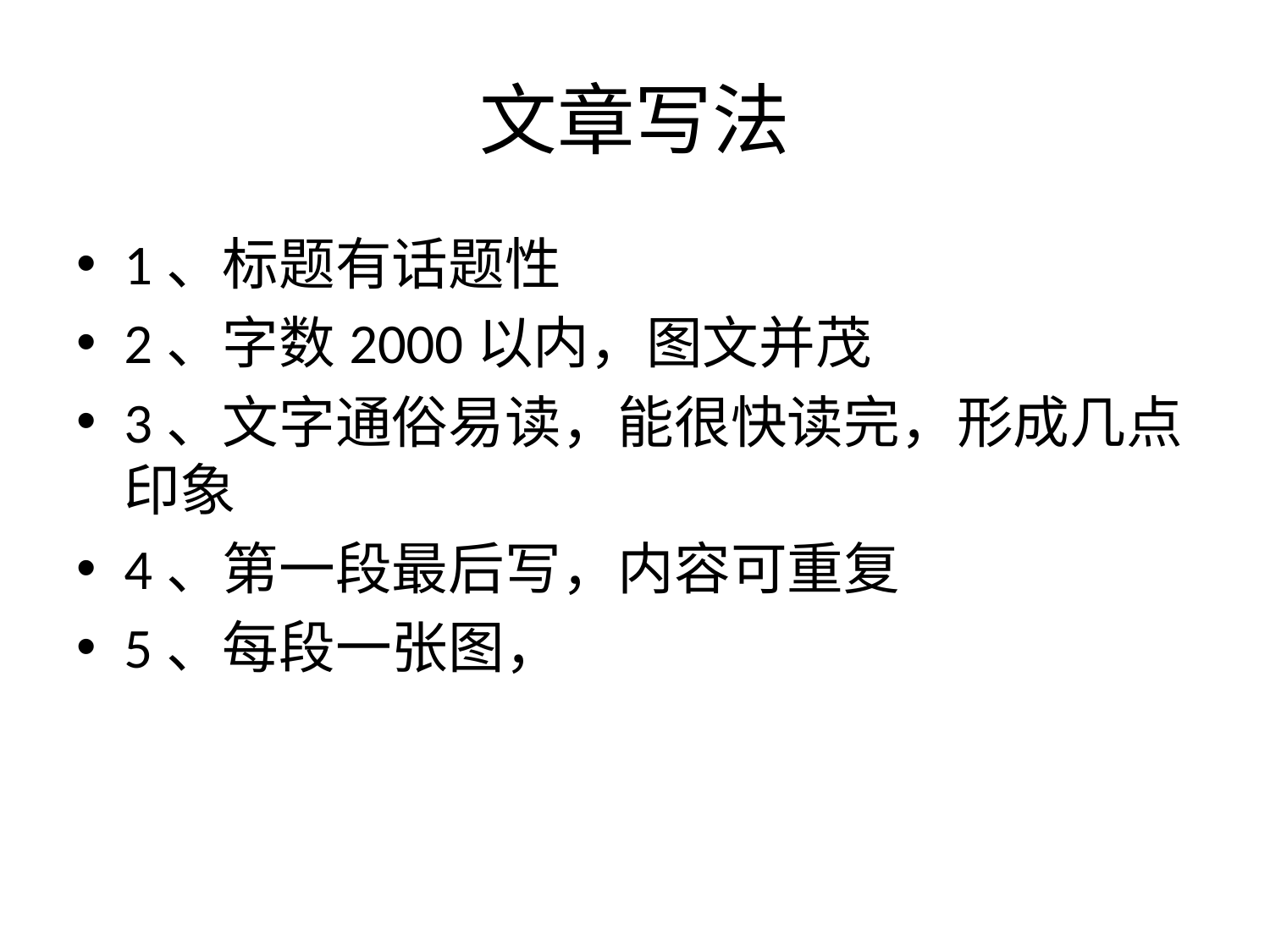

# 文章写法
1、标题有话题性
2、字数2000以内，图文并茂
3、文字通俗易读，能很快读完，形成几点印象
4、第一段最后写，内容可重复
5、每段一张图，